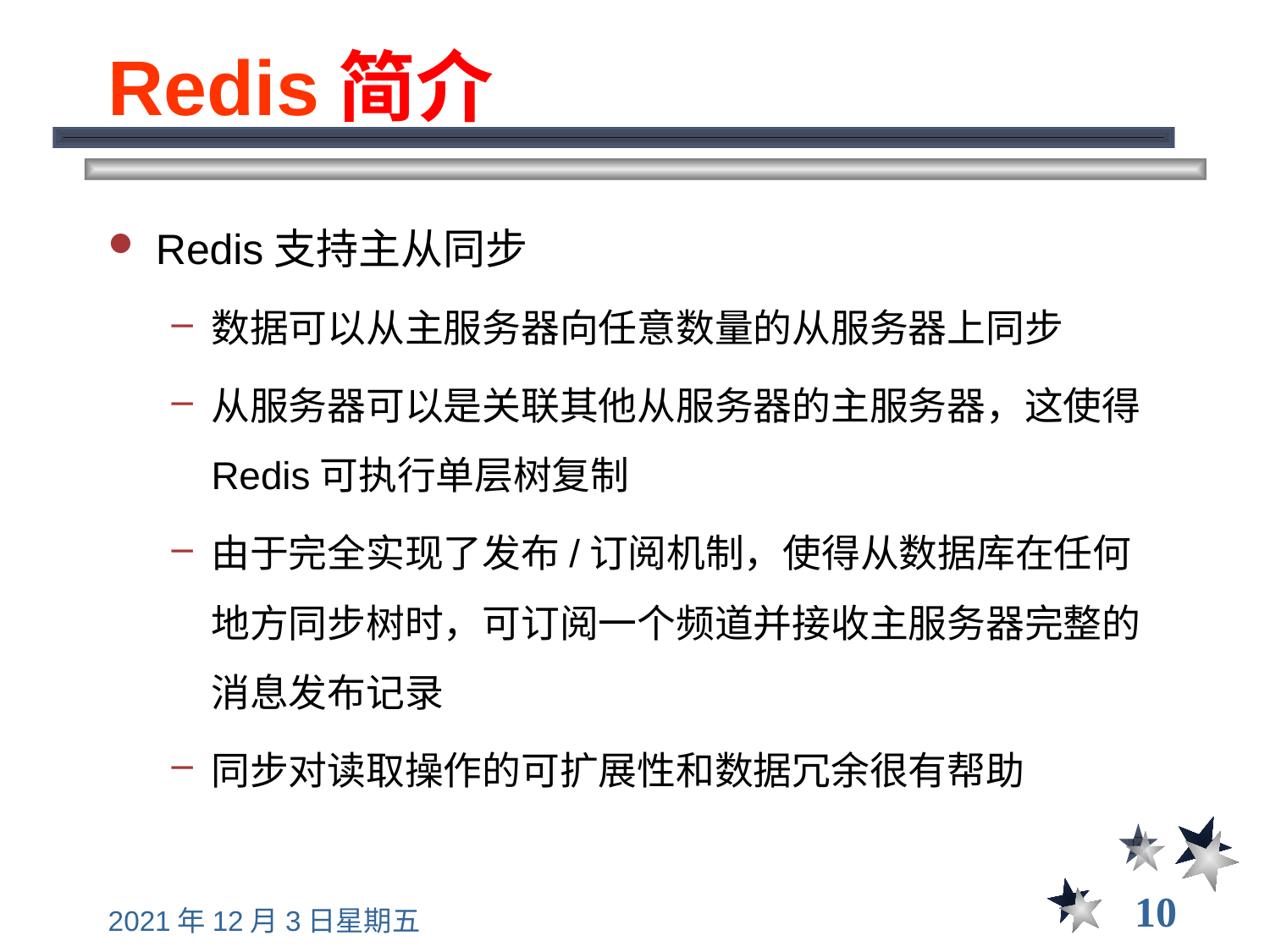

# Redis简介
Redis支持主从同步
数据可以从主服务器向任意数量的从服务器上同步
从服务器可以是关联其他从服务器的主服务器，这使得Redis可执行单层树复制
由于完全实现了发布/订阅机制，使得从数据库在任何地方同步树时，可订阅一个频道并接收主服务器完整的消息发布记录
同步对读取操作的可扩展性和数据冗余很有帮助
10
2021年12月3日星期五
大数据管理----前言